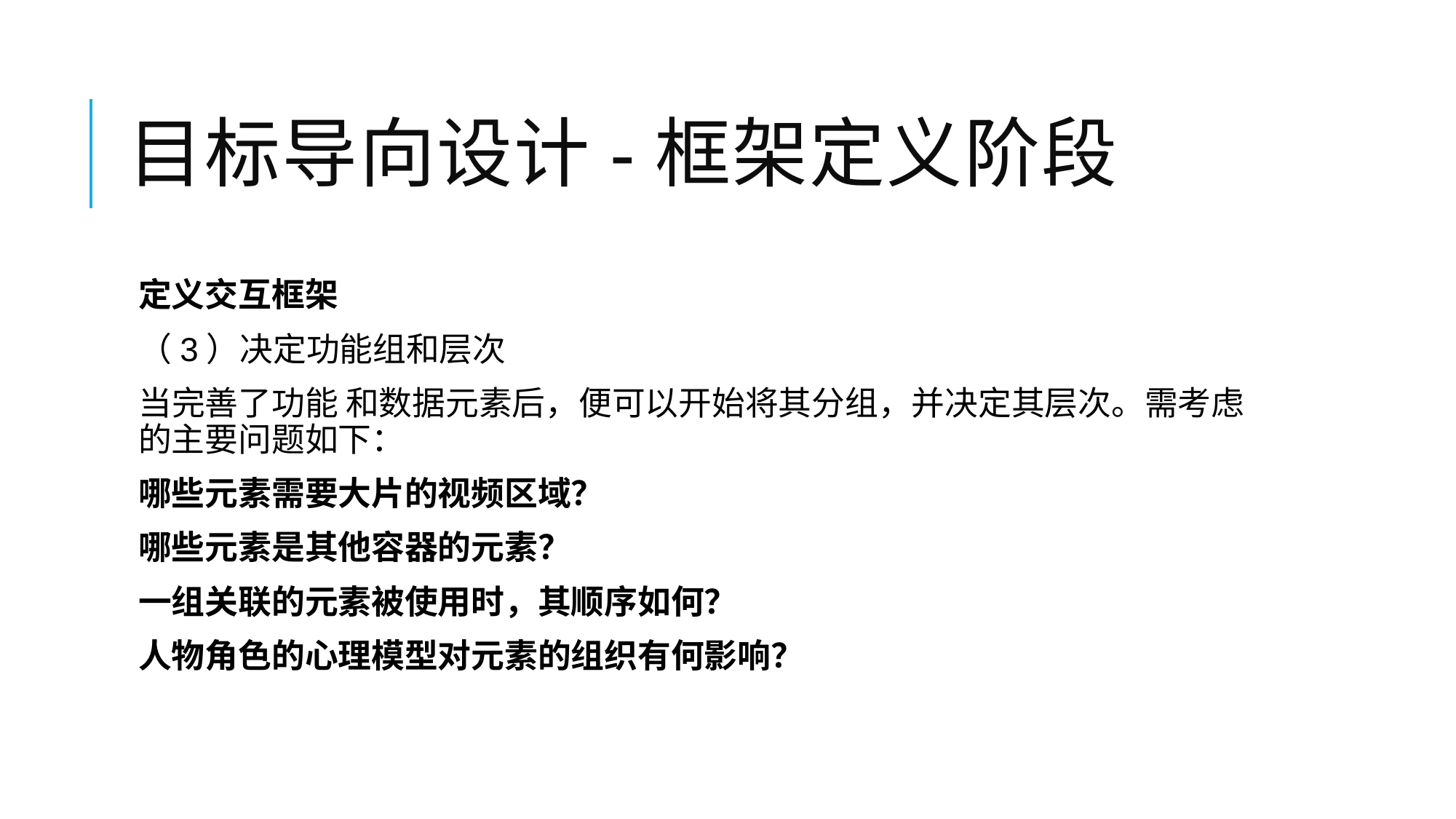

# 目标导向设计-框架定义阶段
定义交互框架
（3）决定功能组和层次
当完善了功能 和数据元素后，便可以开始将其分组，并决定其层次。需考虑的主要问题如下：
哪些元素需要大片的视频区域？
哪些元素是其他容器的元素？
一组关联的元素被使用时，其顺序如何？
人物角色的心理模型对元素的组织有何影响？